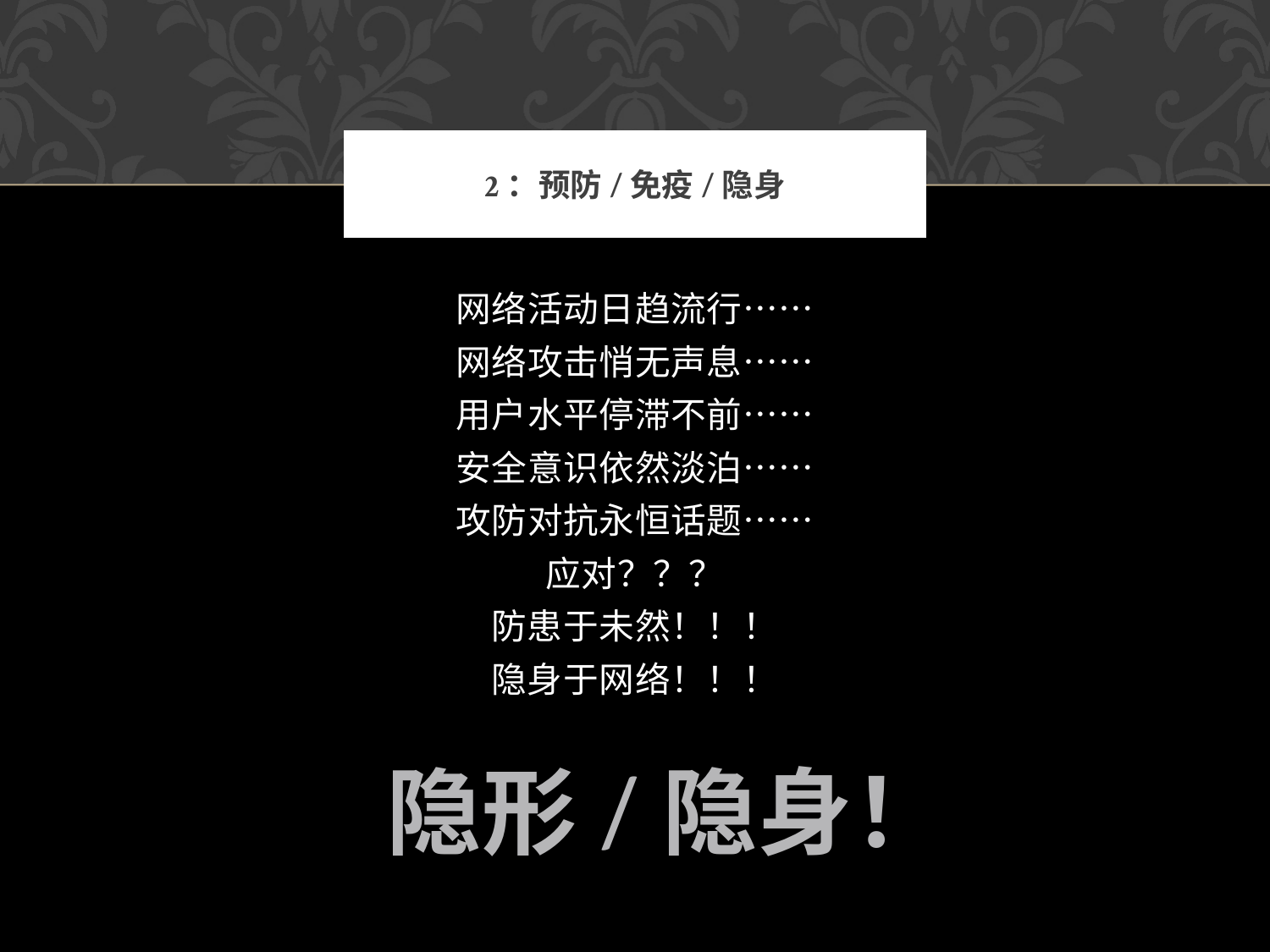

# 2：预防/免疫/隐身
网络活动日趋流行……
网络攻击悄无声息……
用户水平停滞不前……
安全意识依然淡泊……
攻防对抗永恒话题……
应对？？？
防患于未然！！！
隐身于网络！！！

隐形/隐身！